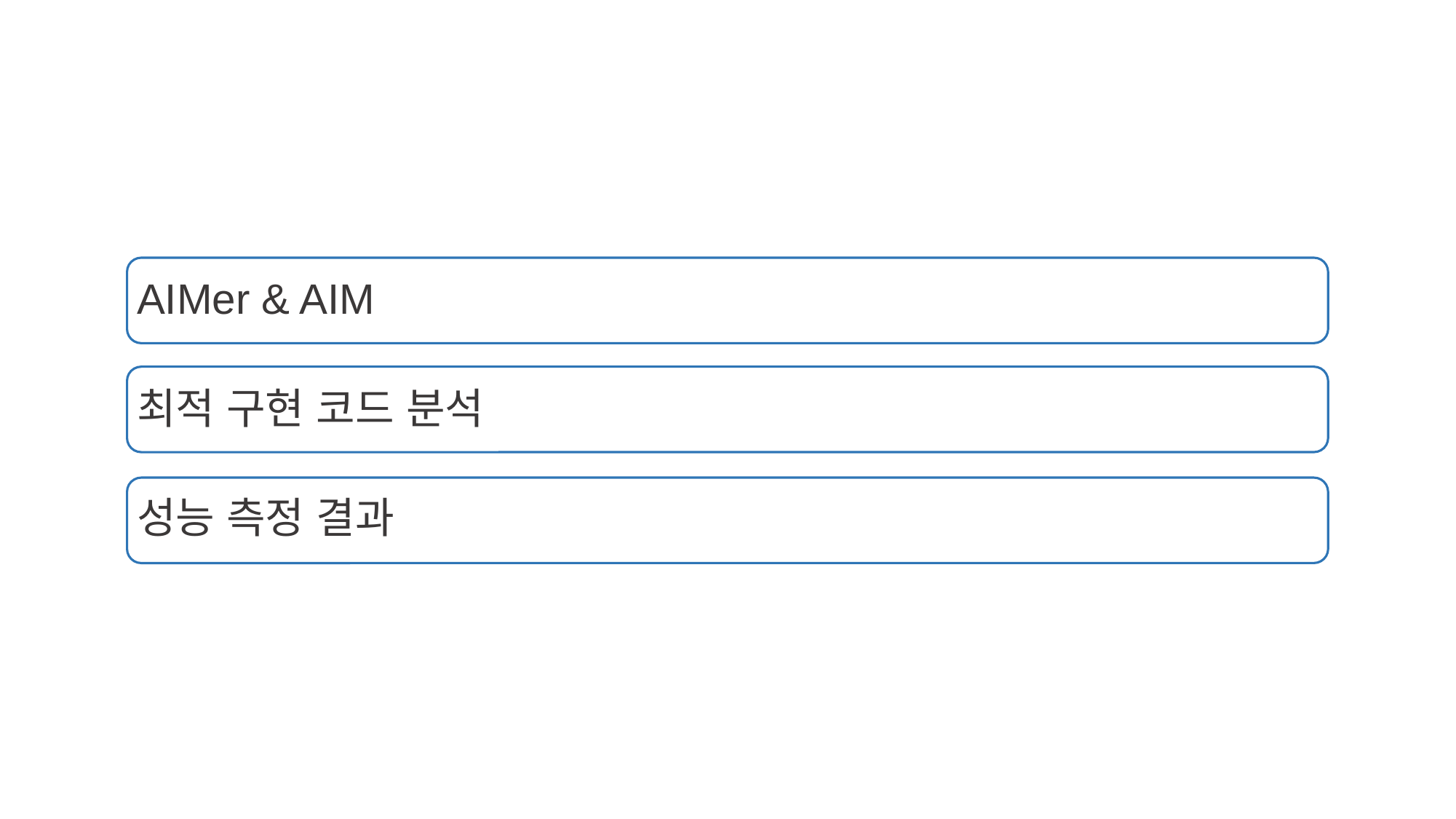

AIMer & AIM
최적 구현 코드 분석
성능 측정 결과